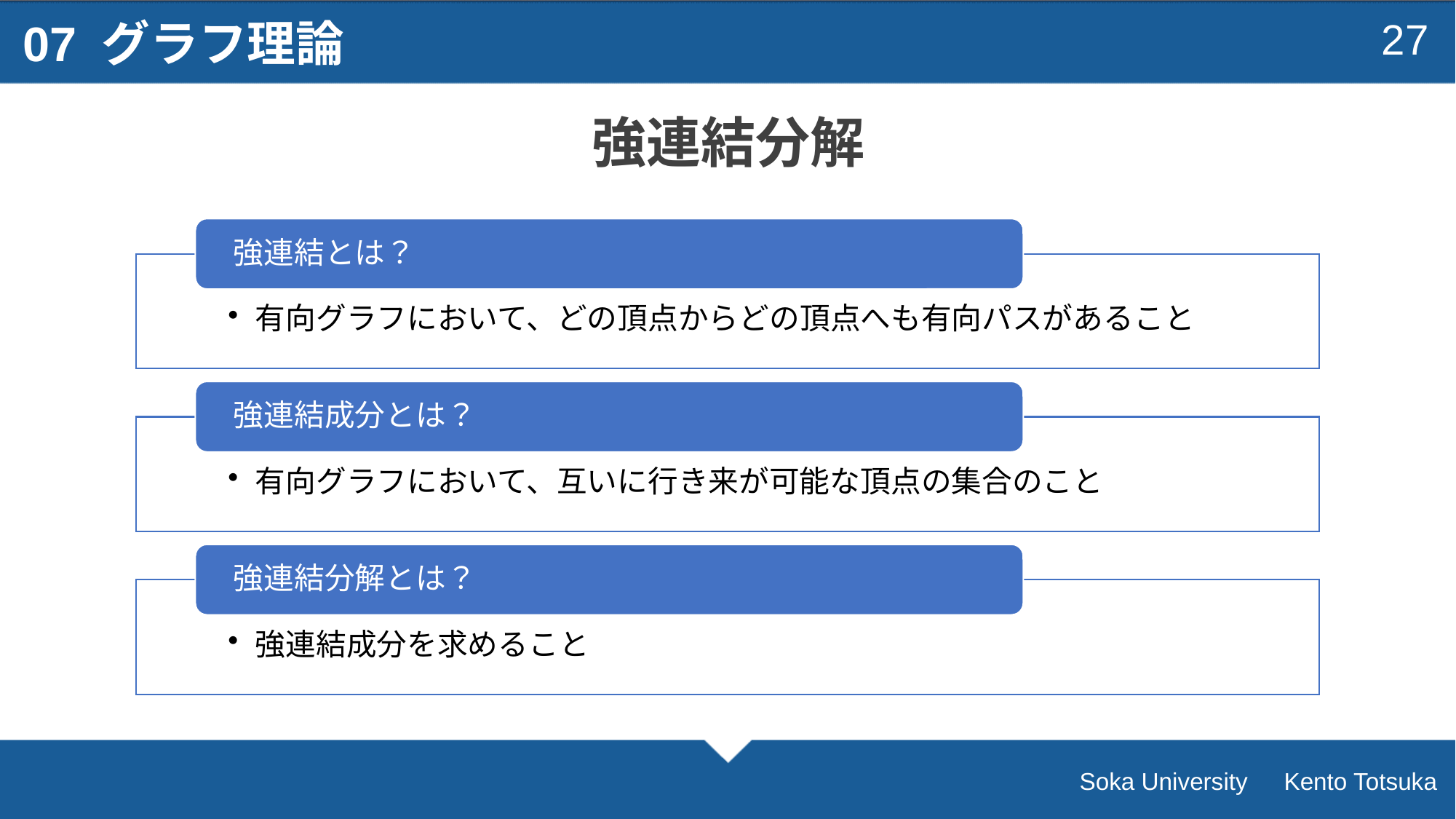

07 グラフ理論
27
強連結分解
有向グラフにおいて、どの頂点からどの頂点へも有向パスがあること
強連結とは？
有向グラフにおいて、互いに行き来が可能な頂点の集合のこと
強連結成分とは？
強連結成分を求めること
強連結分解とは？
Soka University　Kento Totsuka